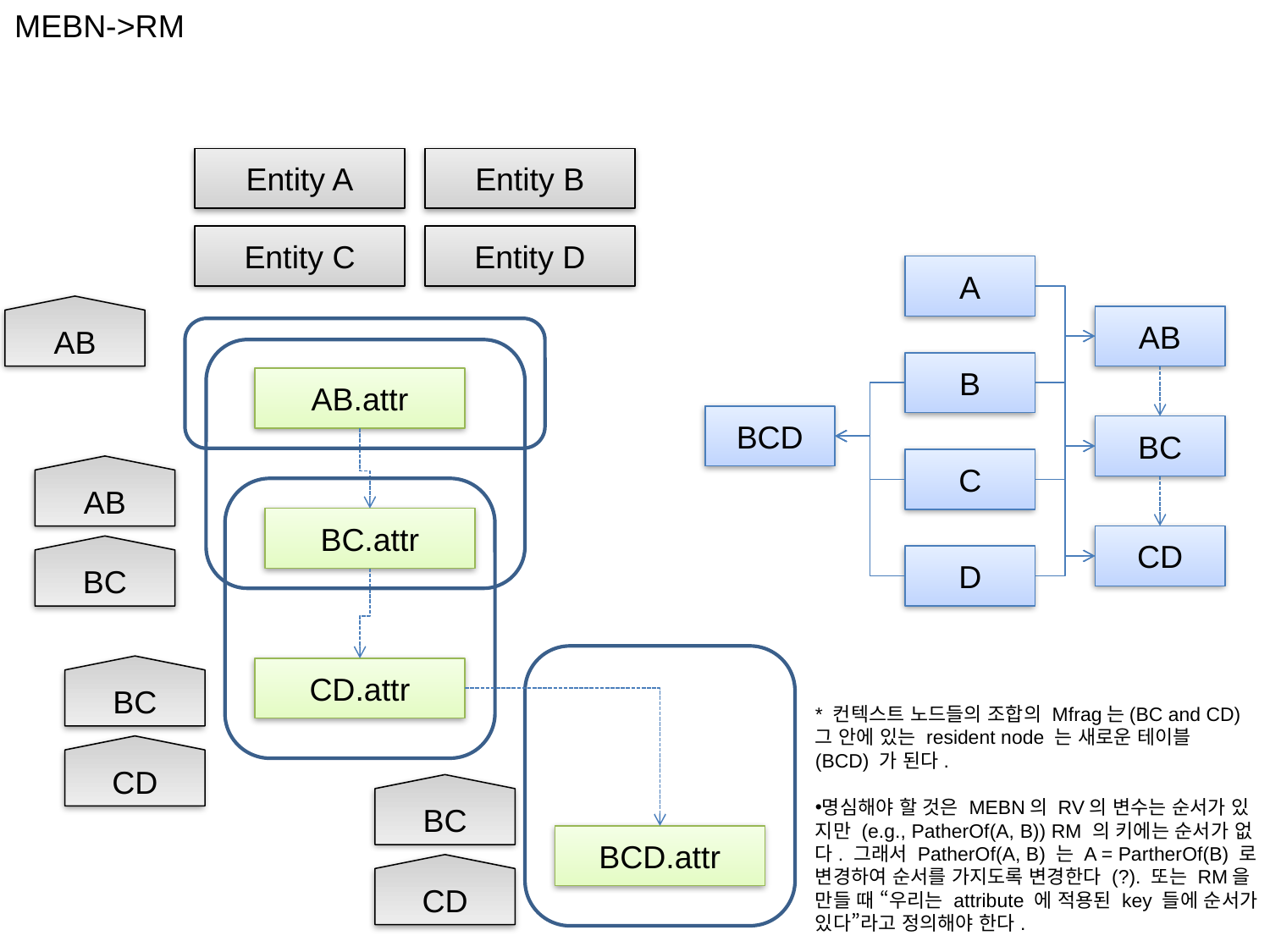

MEBN->RM
Entity A
Entity B
Entity C
Entity D
A

AB
AB

B
AB.attr
BCD
BC
C

AB

BC.attr
CD

D
BC

CD.attr
BC
* 컨텍스트 노드들의 조합의 Mfrag는(BC and CD)
그 안에 있는 resident node 는 새로운 테이블
(BCD) 가 된다.

명심해야 할 것은 MEBN의 RV의 변수는 순서가 있
지만 (e.g., PatherOf(A, B)) RM 의 키에는 순서가 없
다. 그래서 PatherOf(A, B) 는 A = PartherOf(B) 로
변경하여 순서를 가지도록 변경한다 (?). 또는 RM을
만들 때 “우리는 attribute 에 적용된 key 들에 순서가
있다”라고 정의해야 한다.

CD

BC
BCD.attr

CD